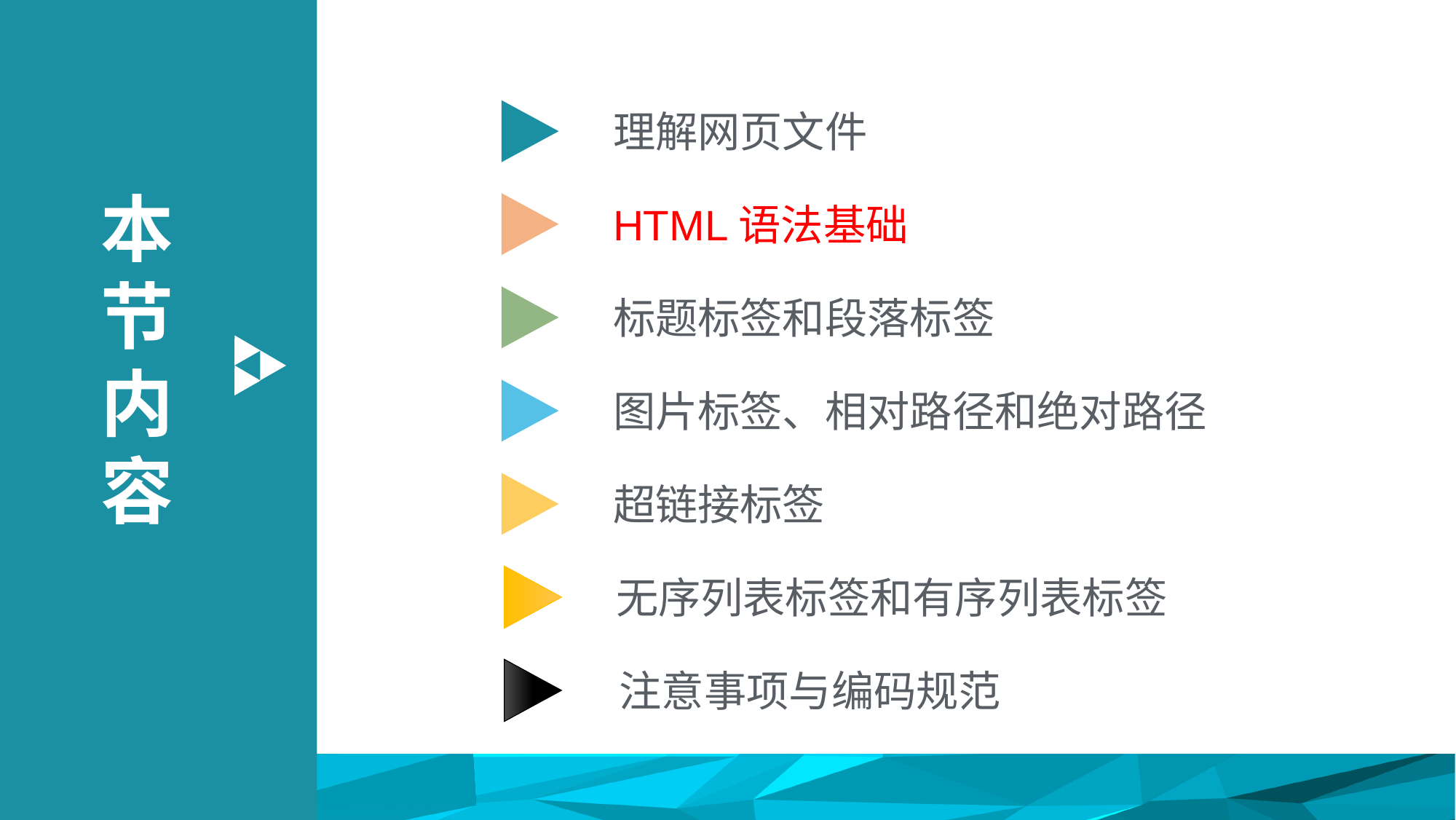

本节内容
理解网页文件

HTML语法基础

标题标签和段落标签

图片标签、相对路径和绝对路径

超链接标签

无序列表标签和有序列表标签

注意事项与编码规范